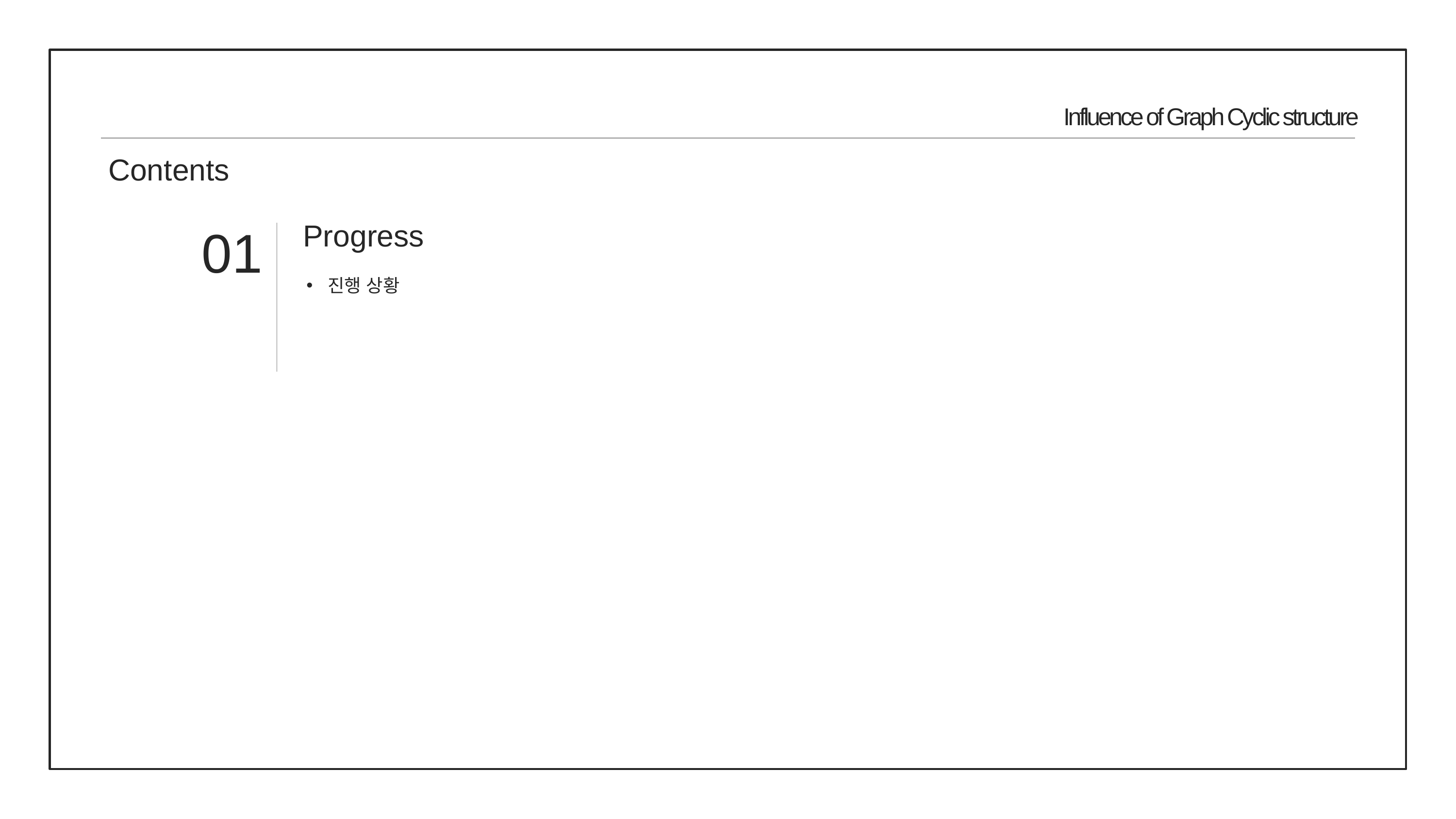

Influence of Graph Cyclic structure
Contents
Progress
01

진행 상황